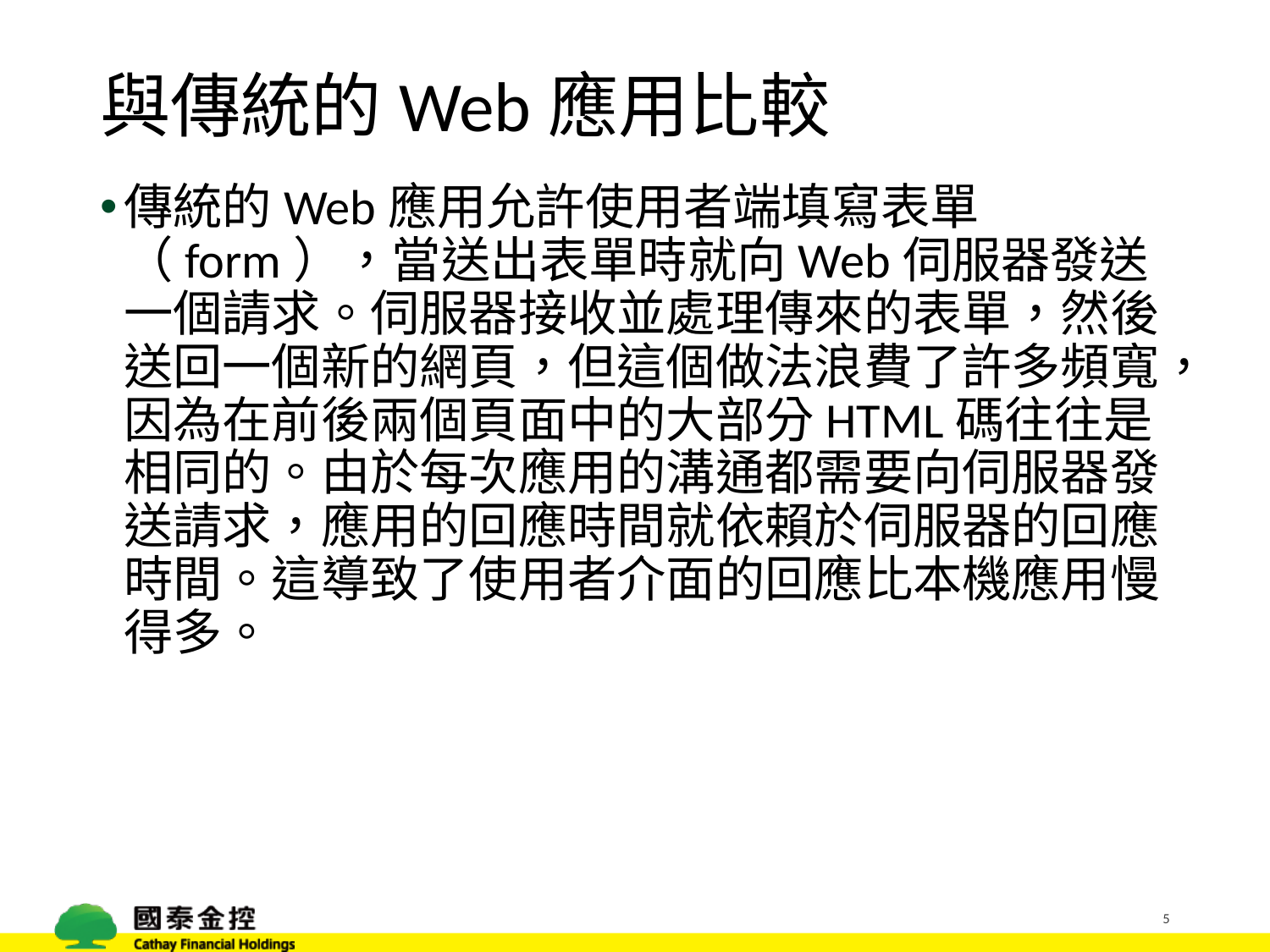

# 與傳統的Web應用比較
傳統的Web應用允許使用者端填寫表單（form），當送出表單時就向Web伺服器發送一個請求。伺服器接收並處理傳來的表單，然後送回一個新的網頁，但這個做法浪費了許多頻寬，因為在前後兩個頁面中的大部分HTML碼往往是相同的。由於每次應用的溝通都需要向伺服器發送請求，應用的回應時間就依賴於伺服器的回應時間。這導致了使用者介面的回應比本機應用慢得多。